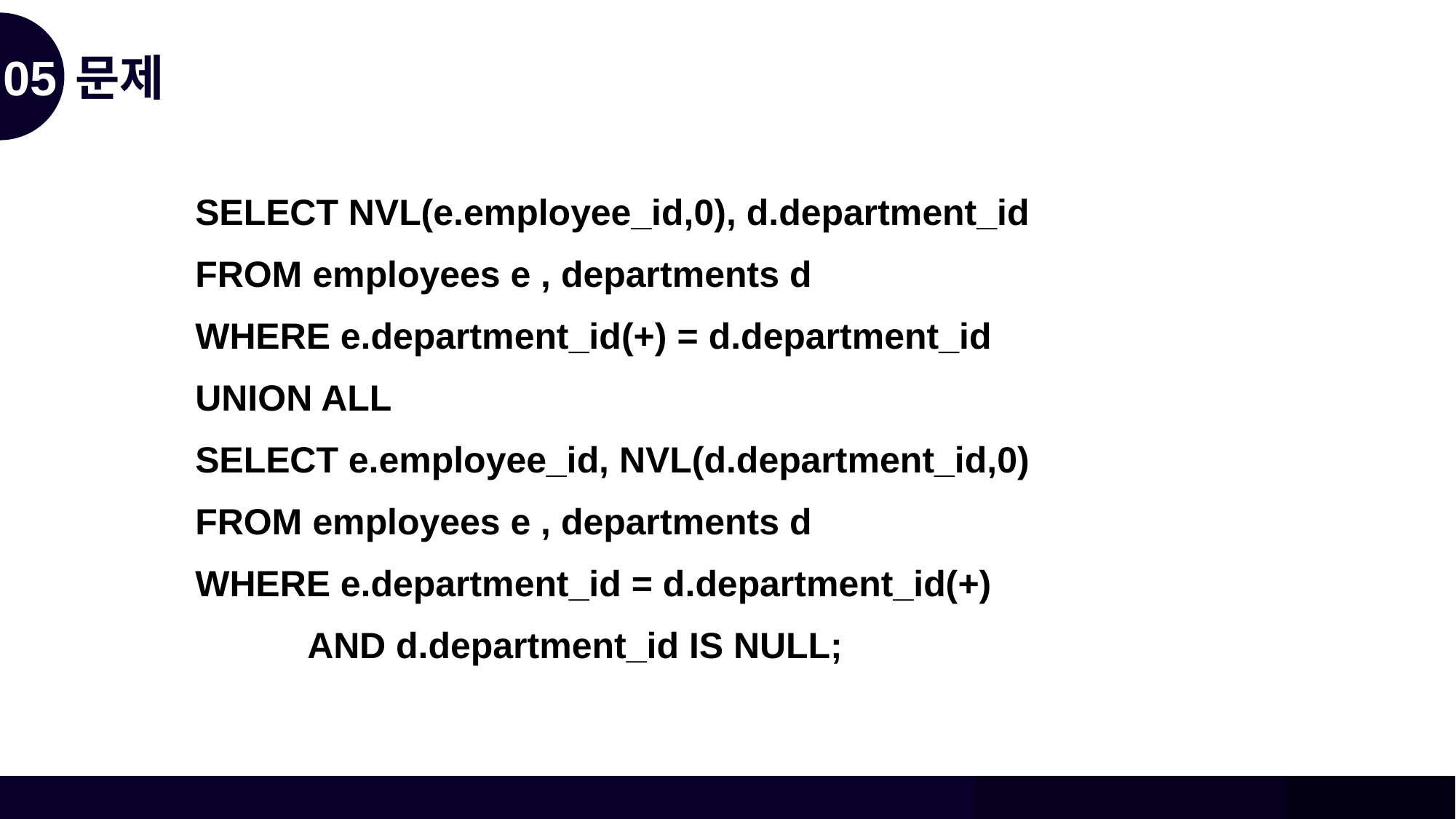

05
문제
SELECT NVL(e.employee_id,0), d.department_id
FROM employees e , departments d
WHERE e.department_id(+) = d.department_id
UNION ALL
SELECT e.employee_id, NVL(d.department_id,0)
FROM employees e , departments d
WHERE e.department_id = d.department_id(+)
           AND d.department_id IS NULL;